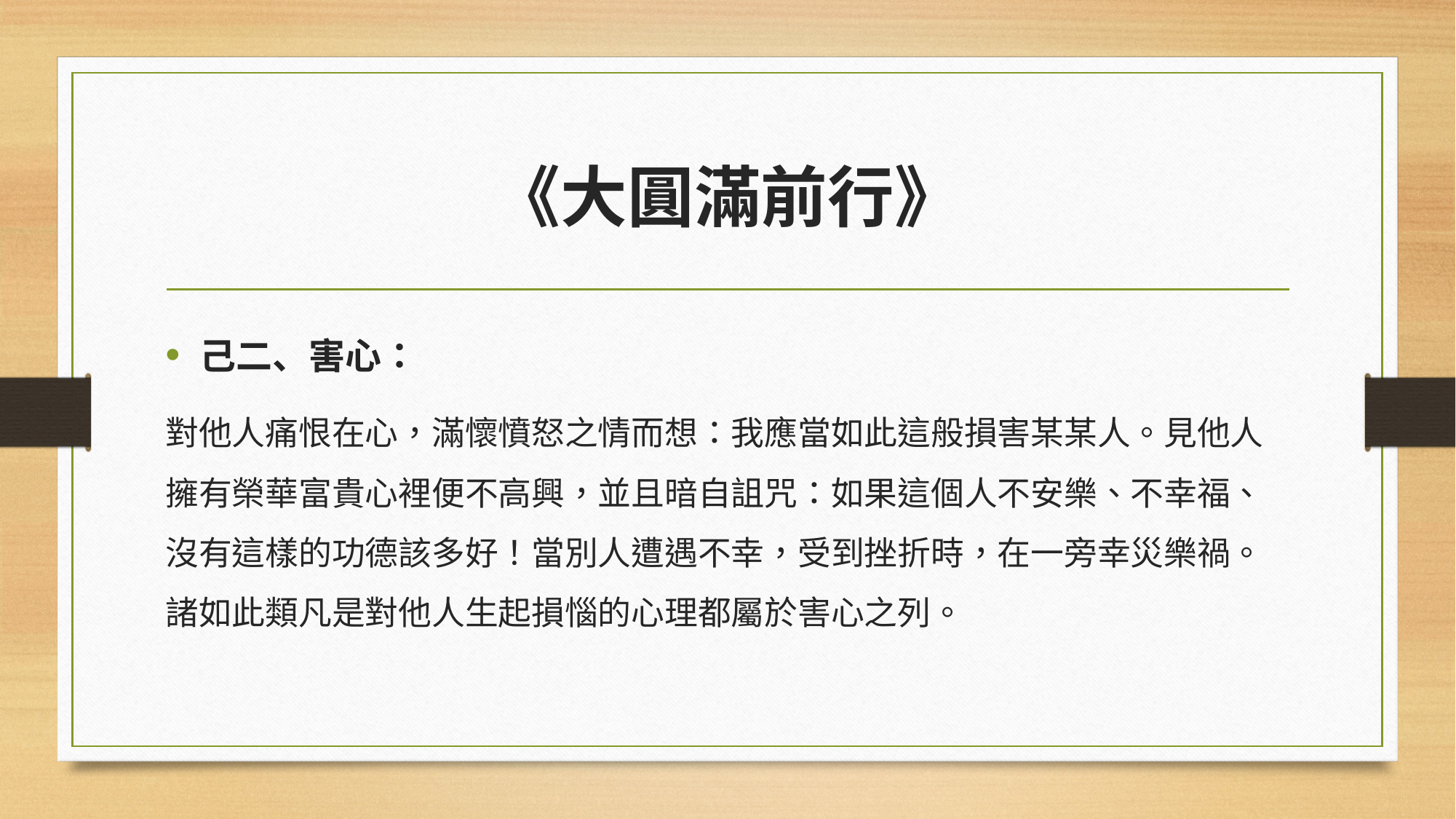

# 《大圓滿前行》
己二、害心：
對他人痛恨在心，滿懷憤怒之情而想：我應當如此這般損害某某人。見他人擁有榮華富貴心裡便不高興，並且暗自詛咒：如果這個人不安樂、不幸福、沒有這樣的功德該多好！當別人遭遇不幸，受到挫折時，在一旁幸災樂禍。諸如此類凡是對他人生起損惱的心理都屬於害心之列。